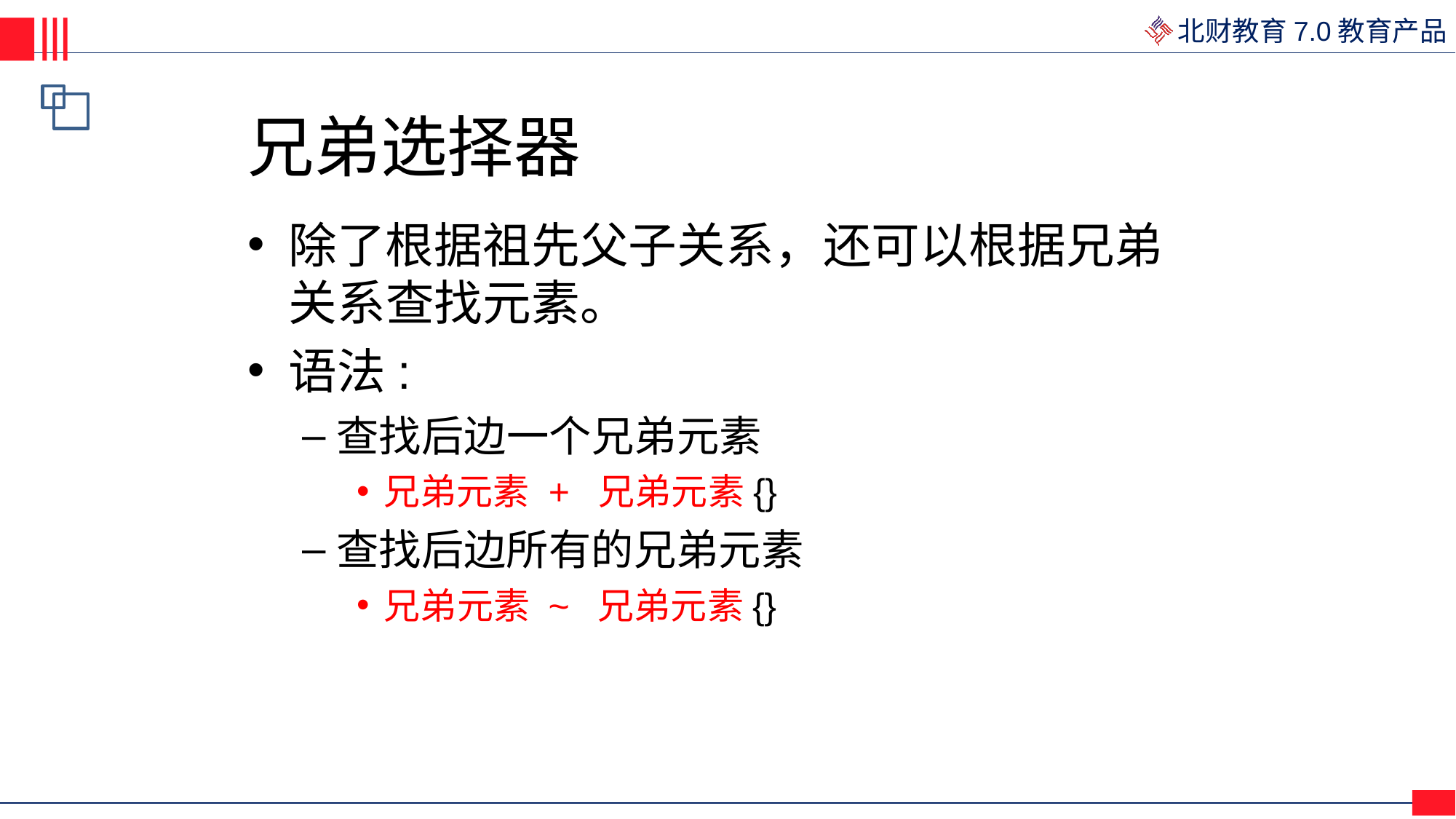

# 兄弟选择器
除了根据祖先父子关系，还可以根据兄弟 关系查找元素。
语法:
查找后边一个兄弟元素
兄弟元素 + 兄弟元素{}
查找后边所有的兄弟元素
兄弟元素 ~ 兄弟元素{}